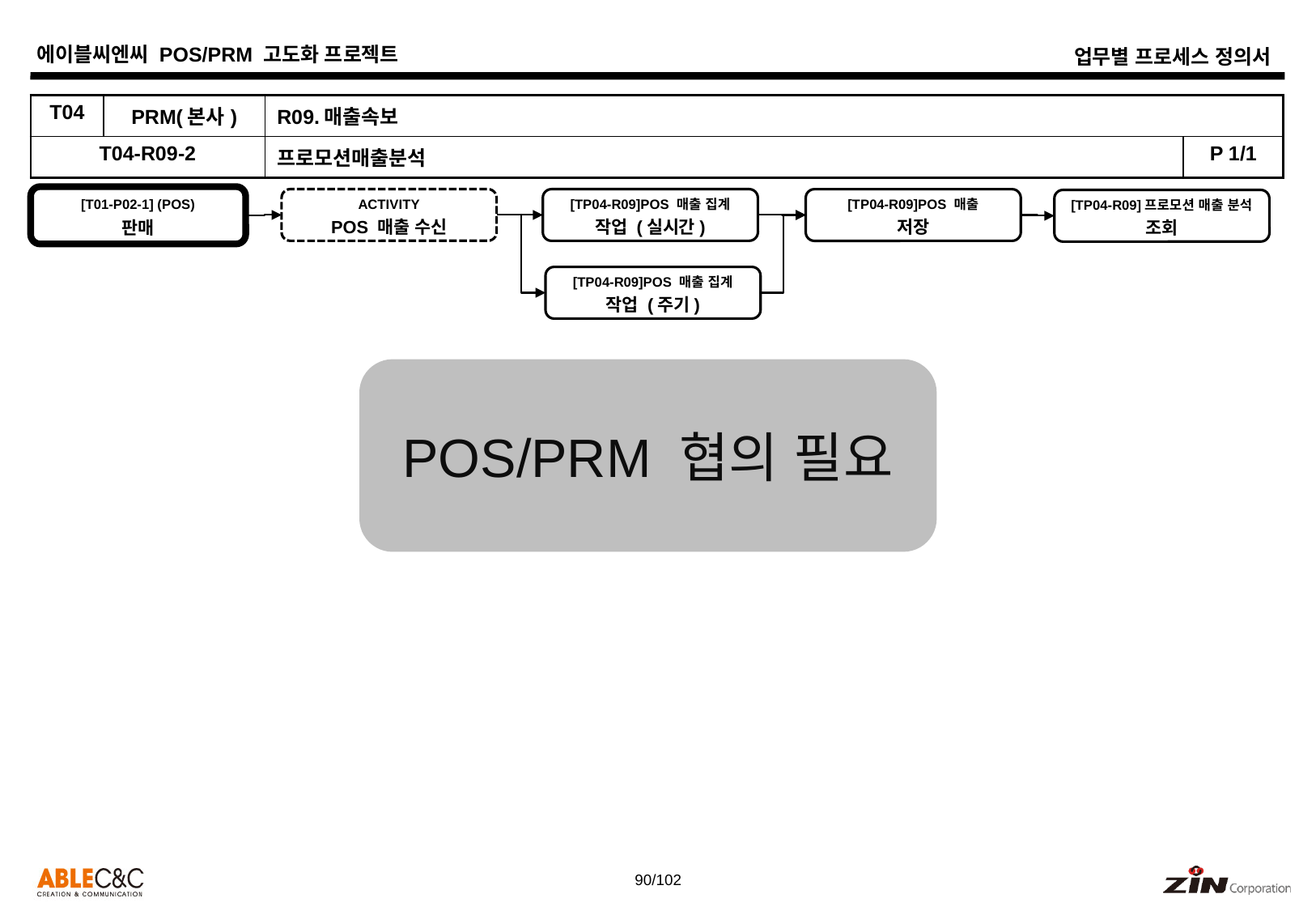

| T04 | PRM(본사) | R09.매출속보 |  |
| --- | --- | --- | --- |
| T04-R09-2 |  | 프로모션매출분석 | P 1/1 |
[T01-P02-1] (POS)
판매
[TP04-R09]POS 매출 집계
작업 (실시간)
ACTIVITY
POS 매출 수신
[TP04-R09]POS 매출
저장
[TP04-R09]프로모션 매출 분석
조회
[TP04-R09]POS 매출 집계
작업 (주기)
POS/PRM 협의 필요